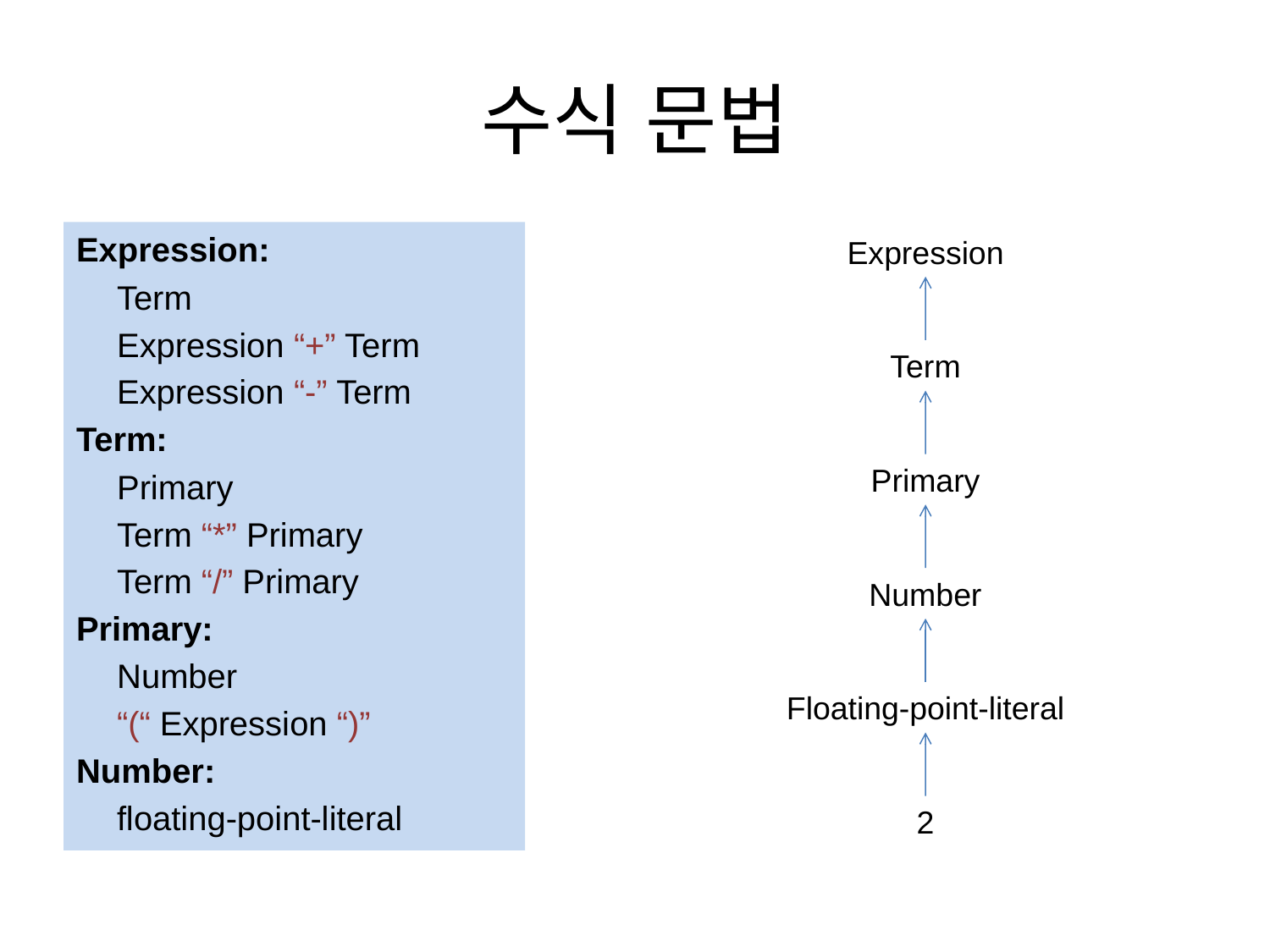

# 수식 문법
Expression:
	Term
	Expression “+” Term
	Expression “-” Term
Term:
	Primary
	Term “*” Primary
	Term “/” Primary
Primary:
	Number
	“(“ Expression “)”
Number:
	floating-point-literal
Expression
Term
Primary
Number
Floating-point-literal
2